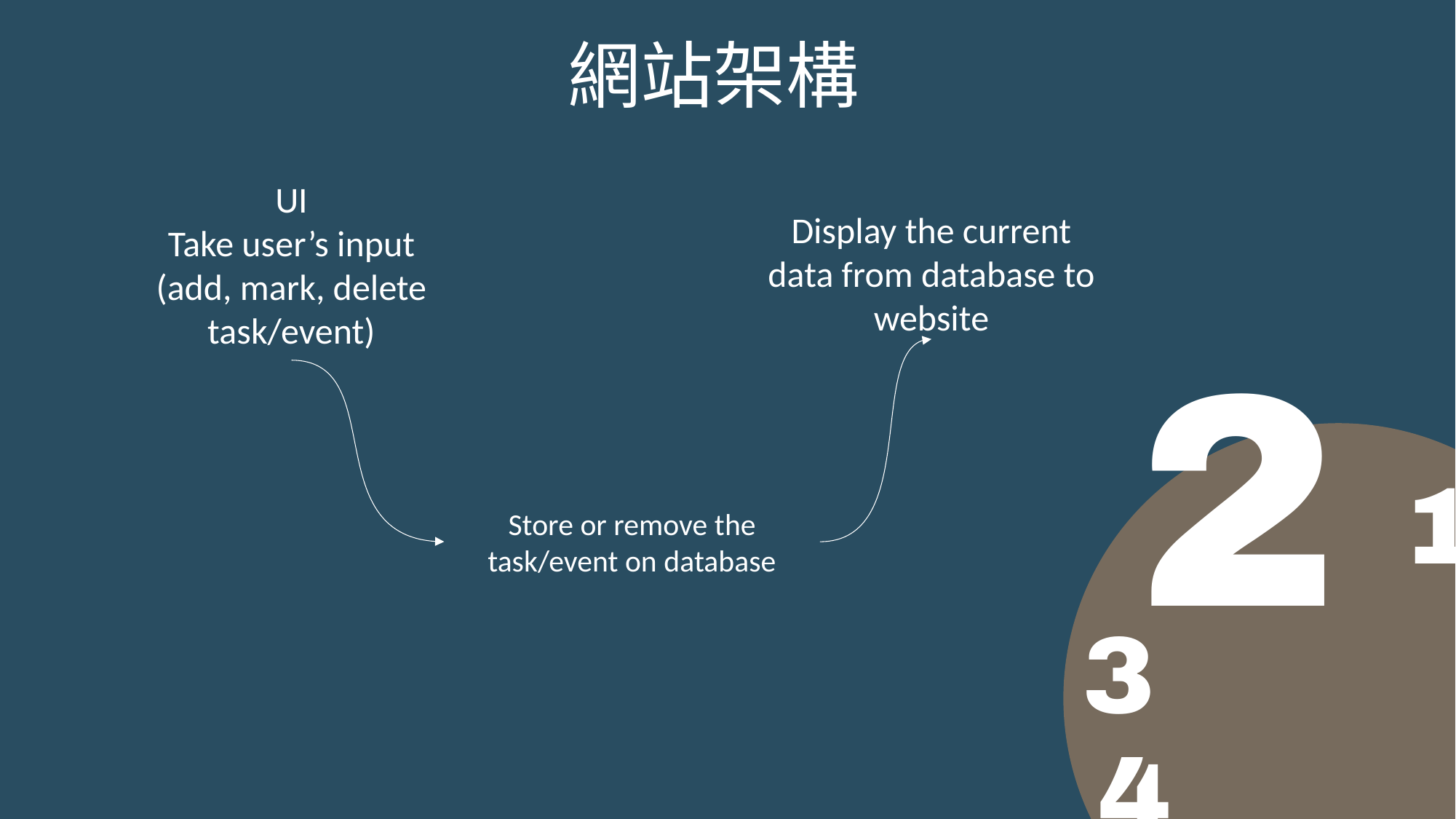

使用之技術
網站作品動機

網站架構
UI
Take user’s input
(add, mark, delete task/event)
Display the current data from database to website
2

1
Store or remove the task/event on database
3
4
5